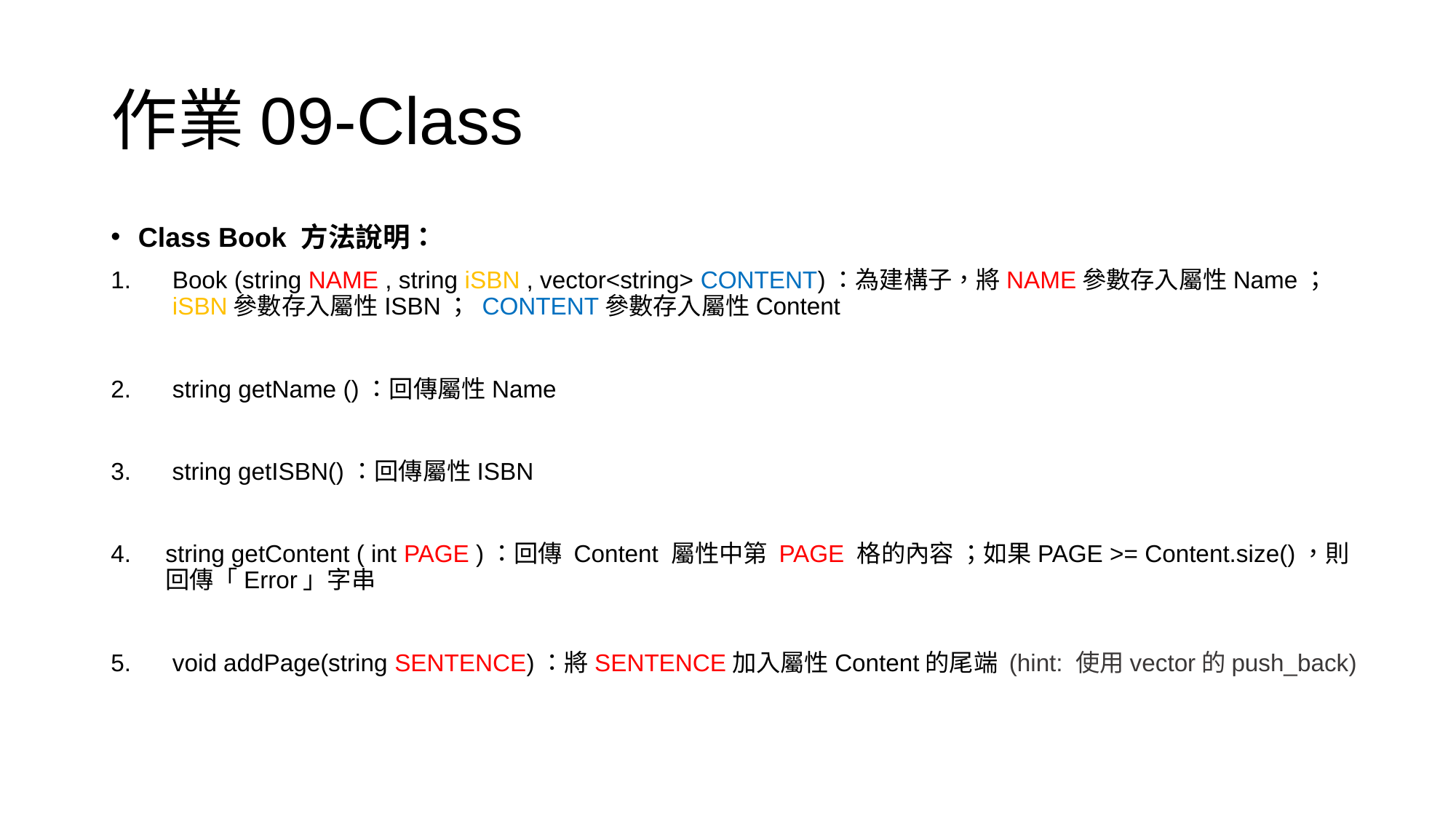

# 作業09-Class
Class Book 方法說明：
Book (string NAME , string iSBN , vector<string> CONTENT)：為建構子，將NAME參數存入屬性Name；iSBN參數存入屬性ISBN； CONTENT參數存入屬性Content

string getName ()：回傳屬性Name

 string getISBN()：回傳屬性ISBN

string getContent ( int PAGE )：回傳 Content 屬性中第 PAGE 格的內容 ；如果PAGE >= Content.size()，則回傳「Error」字串

void addPage(string SENTENCE)：將SENTENCE加入屬性Content的尾端 (hint: 使用vector的push_back)